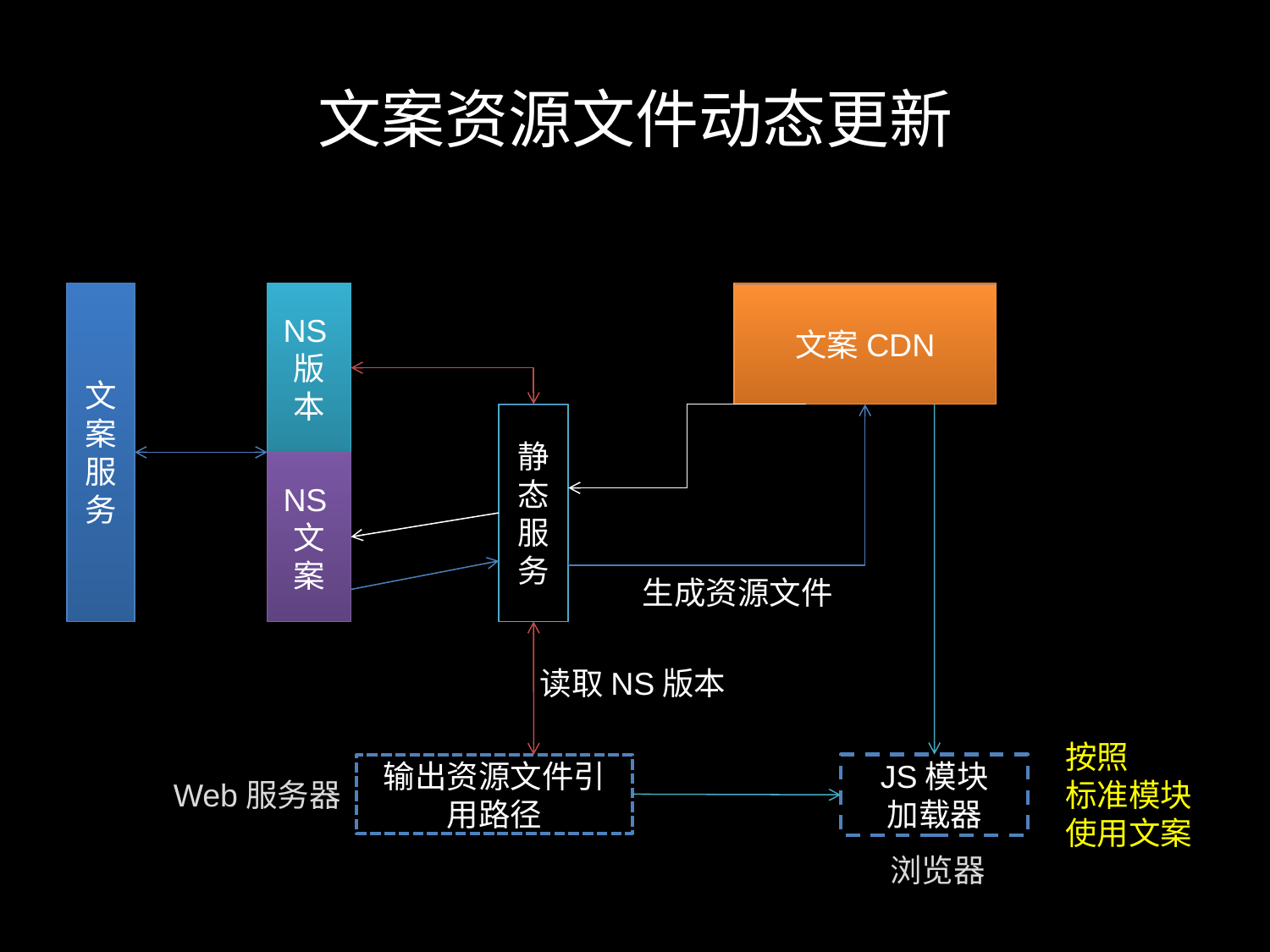

# 文案资源文件动态更新
文案服务
文案CDN
NS版本
静态服务
NS文案
生成资源文件
读取NS版本
按照
标准模块
使用文案
JS模块
加载器
输出资源文件引用路径
Web服务器
浏览器